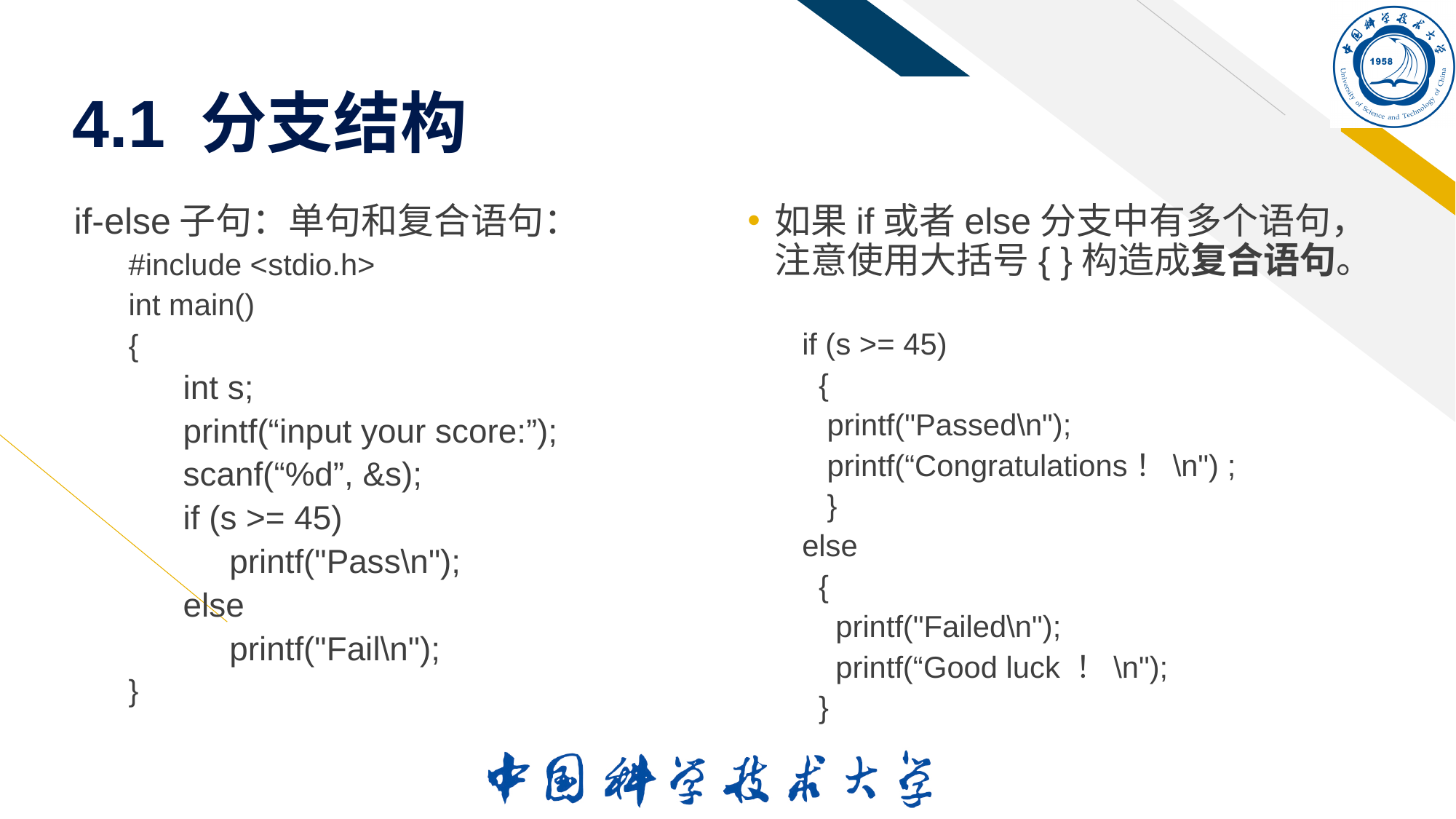

# 4.1 分支结构
if-else子句：单句和复合语句：
#include <stdio.h>
int main()
{
int s;
printf(“input your score:”);
scanf(“%d”, &s);
if (s >= 45)
     printf("Pass\n");
else
     printf("Fail\n");
}
如果if或者else分支中有多个语句，注意使用大括号{ }构造成复合语句。

if (s >= 45)
  {
   printf("Passed\n");
   printf(“Congratulations！\n") ;
   }
else
  {
    printf("Failed\n");
    printf(“Good luck ！\n");
  }